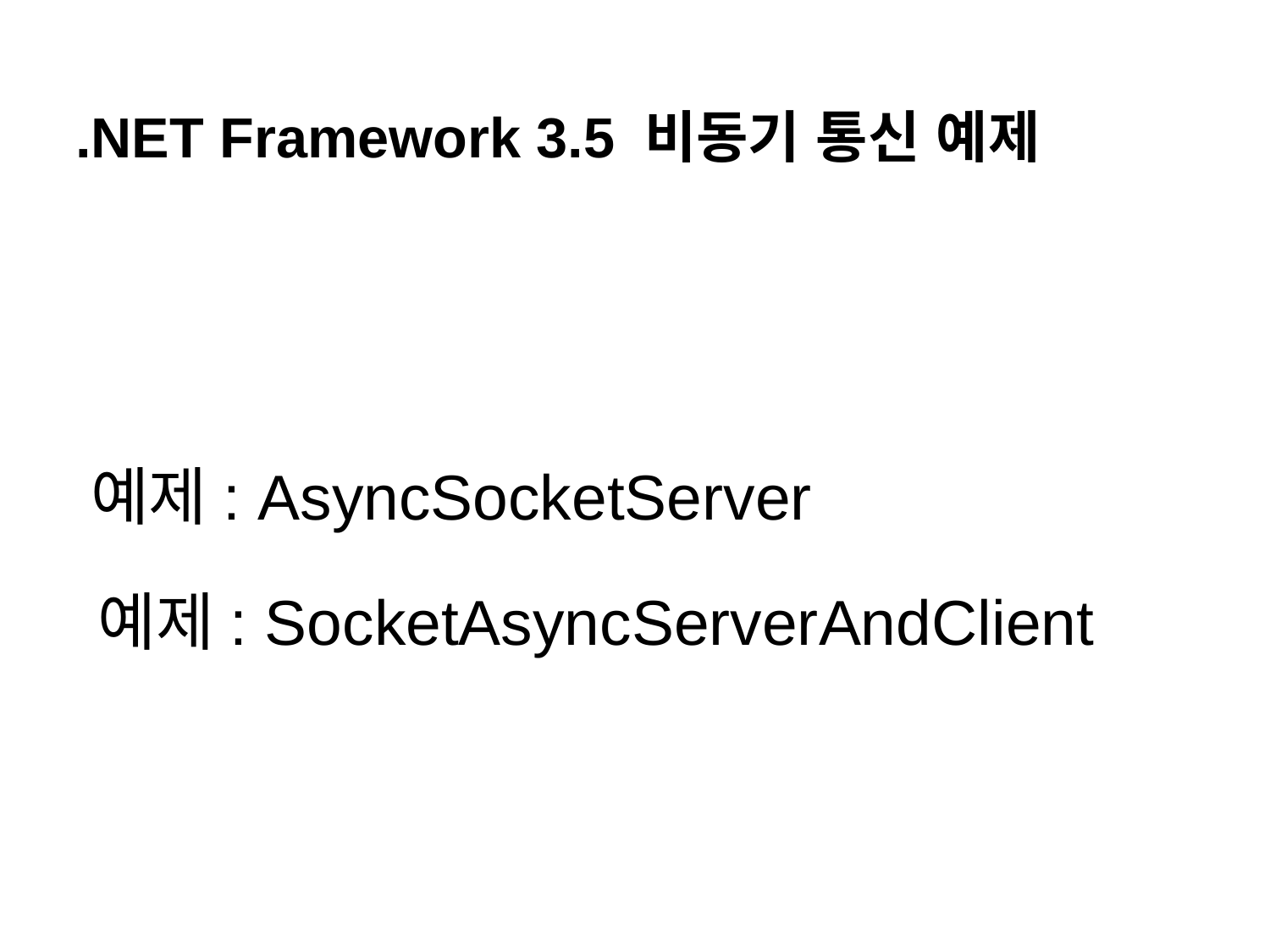

.NET Framework 3.5 비동기 통신 예제
예제: AsyncSocketServer
예제: SocketAsyncServerAndClient